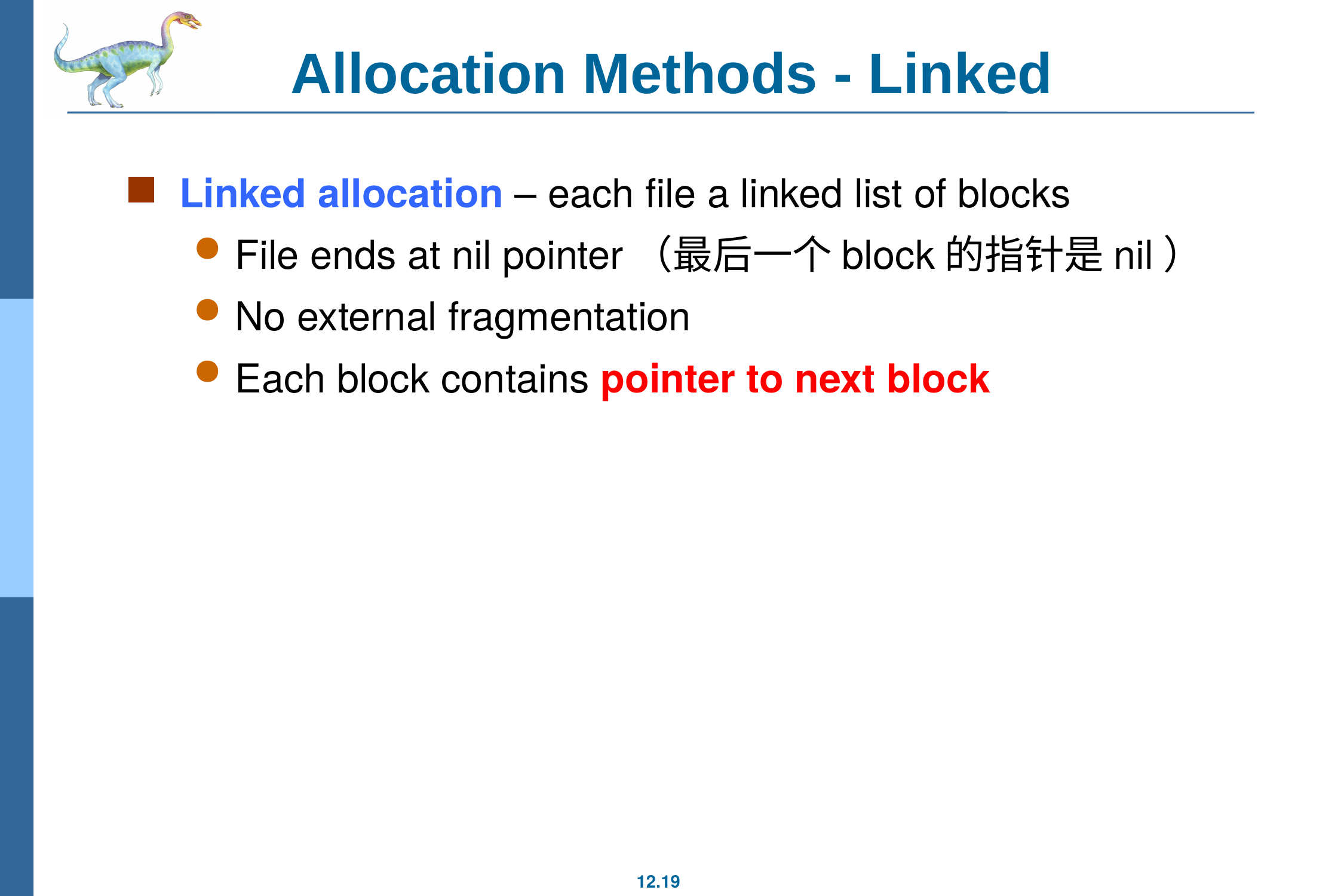

# Allocation Methods - Linked
Linked allocation – each file a linked list of blocks
File ends at nil pointer（最后一个block的指针是nil）
No external fragmentation
Each block contains pointer to next block